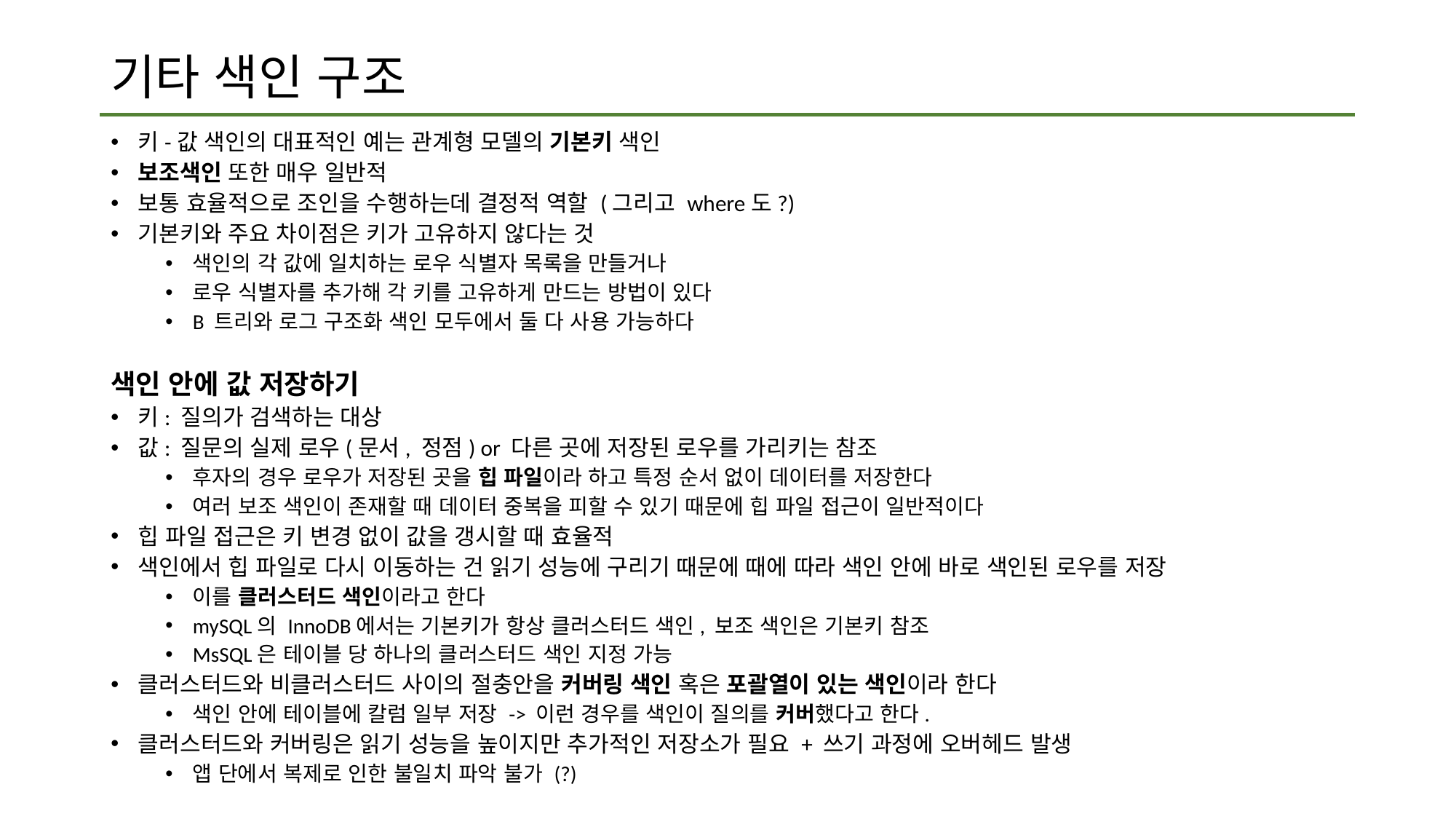

# 기타 색인 구조
키-값 색인의 대표적인 예는 관계형 모델의 기본키 색인
보조색인 또한 매우 일반적
보통 효율적으로 조인을 수행하는데 결정적 역할 (그리고 where도?)
기본키와 주요 차이점은 키가 고유하지 않다는 것
색인의 각 값에 일치하는 로우 식별자 목록을 만들거나
로우 식별자를 추가해 각 키를 고유하게 만드는 방법이 있다
B 트리와 로그 구조화 색인 모두에서 둘 다 사용 가능하다

색인 안에 값 저장하기
키: 질의가 검색하는 대상
값: 질문의 실제 로우(문서, 정점) or 다른 곳에 저장된 로우를 가리키는 참조
후자의 경우 로우가 저장된 곳을 힙 파일이라 하고 특정 순서 없이 데이터를 저장한다
여러 보조 색인이 존재할 때 데이터 중복을 피할 수 있기 때문에 힙 파일 접근이 일반적이다
힙 파일 접근은 키 변경 없이 값을 갱시할 때 효율적
색인에서 힙 파일로 다시 이동하는 건 읽기 성능에 구리기 때문에 때에 따라 색인 안에 바로 색인된 로우를 저장
이를 클러스터드 색인이라고 한다
mySQL의 InnoDB에서는 기본키가 항상 클러스터드 색인, 보조 색인은 기본키 참조
MsSQL은 테이블 당 하나의 클러스터드 색인 지정 가능
클러스터드와 비클러스터드 사이의 절충안을 커버링 색인 혹은 포괄열이 있는 색인이라 한다
색인 안에 테이블에 칼럼 일부 저장 -> 이런 경우를 색인이 질의를 커버했다고 한다.
클러스터드와 커버링은 읽기 성능을 높이지만 추가적인 저장소가 필요 + 쓰기 과정에 오버헤드 발생
앱 단에서 복제로 인한 불일치 파악 불가 (?)